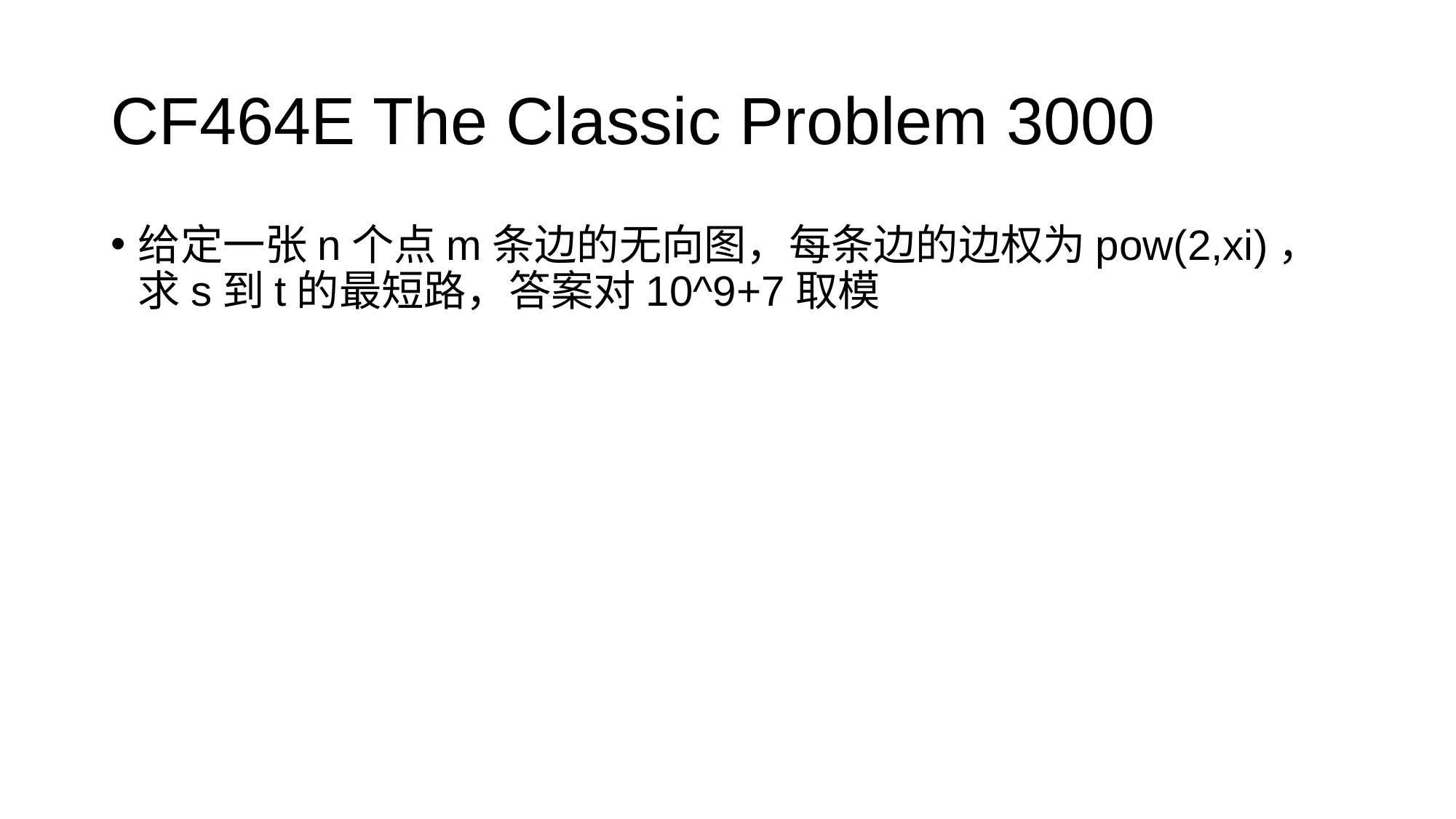

# CF464E The Classic Problem 3000
给定一张n个点m条边的无向图，每条边的边权为pow(2,xi)，求s到t的最短路，答案对10^9+7取模